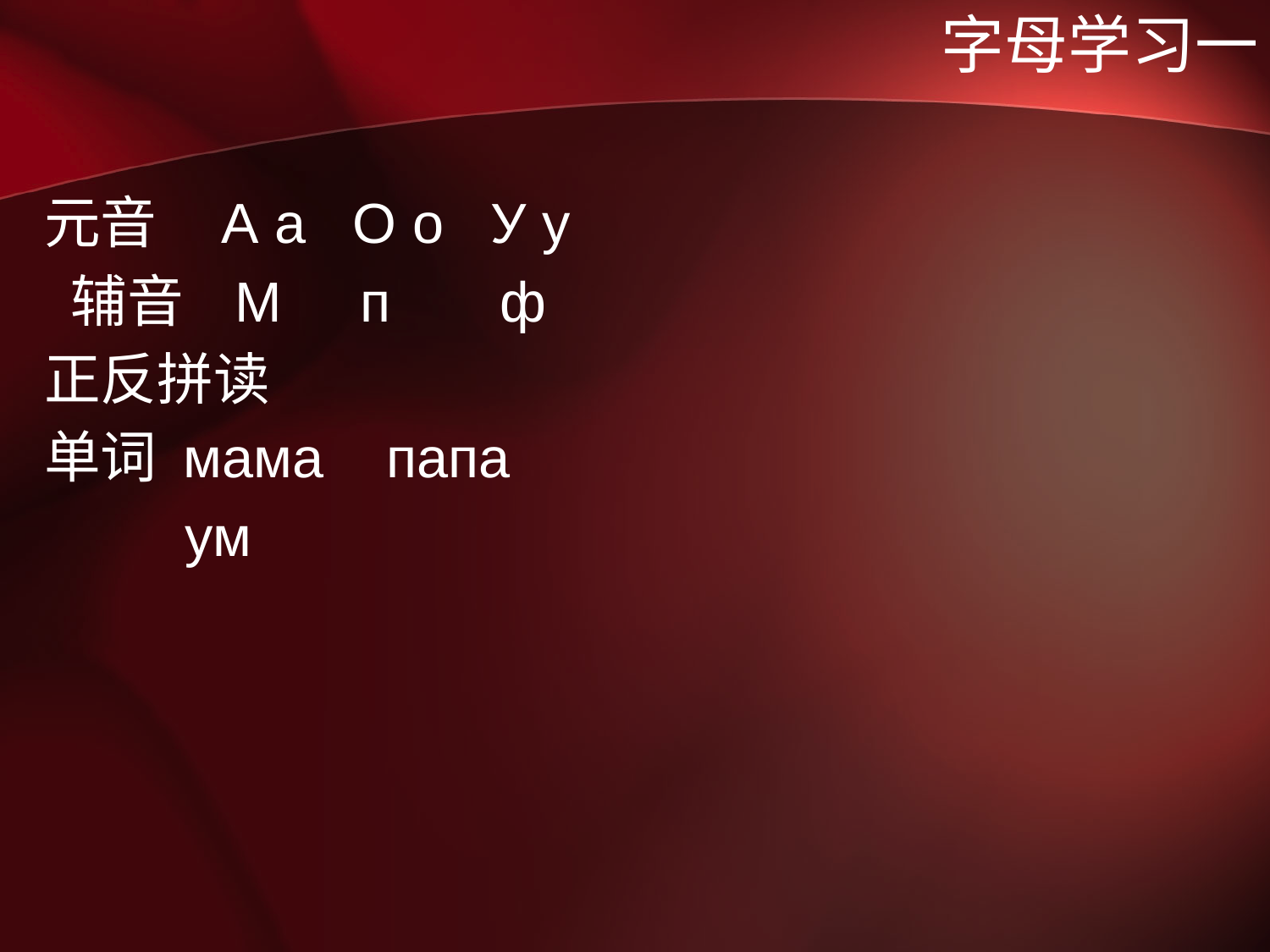

# 字母学习一
元音    А а   О о   У у
 辅音   М     п       ф
正反拼读
单词 мама    папа
         ум